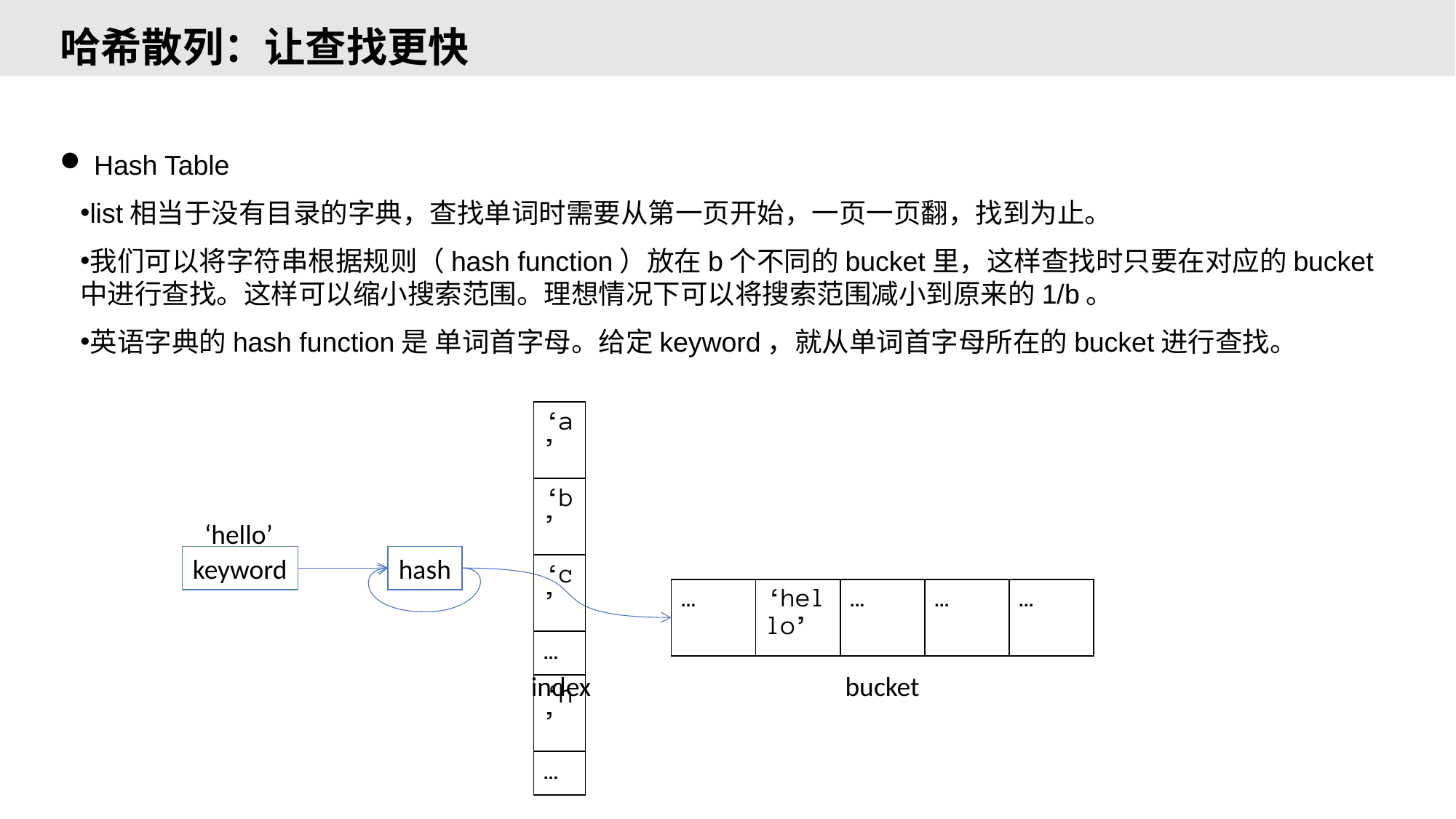

# 哈希散列：让查找更快

Hash Table
list相当于没有目录的字典，查找单词时需要从第一页开始，一页一页翻，找到为止。
我们可以将字符串根据规则（hash function）放在b个不同的bucket里，这样查找时只要在对应的bucket中进行查找。这样可以缩小搜索范围。理想情况下可以将搜索范围减小到原来的1/b。
英语字典的hash function是 单词首字母。给定keyword，就从单词首字母所在的bucket进行查找。

| ‘a’ |
| --- |
| ‘b’ |
| ‘c’ |
| … |
| ‘h’ |
| … |
‘hello’
keyword
hash
| … | ‘hello’ | … | … | … |
| --- | --- | --- | --- | --- |
index
bucket
6